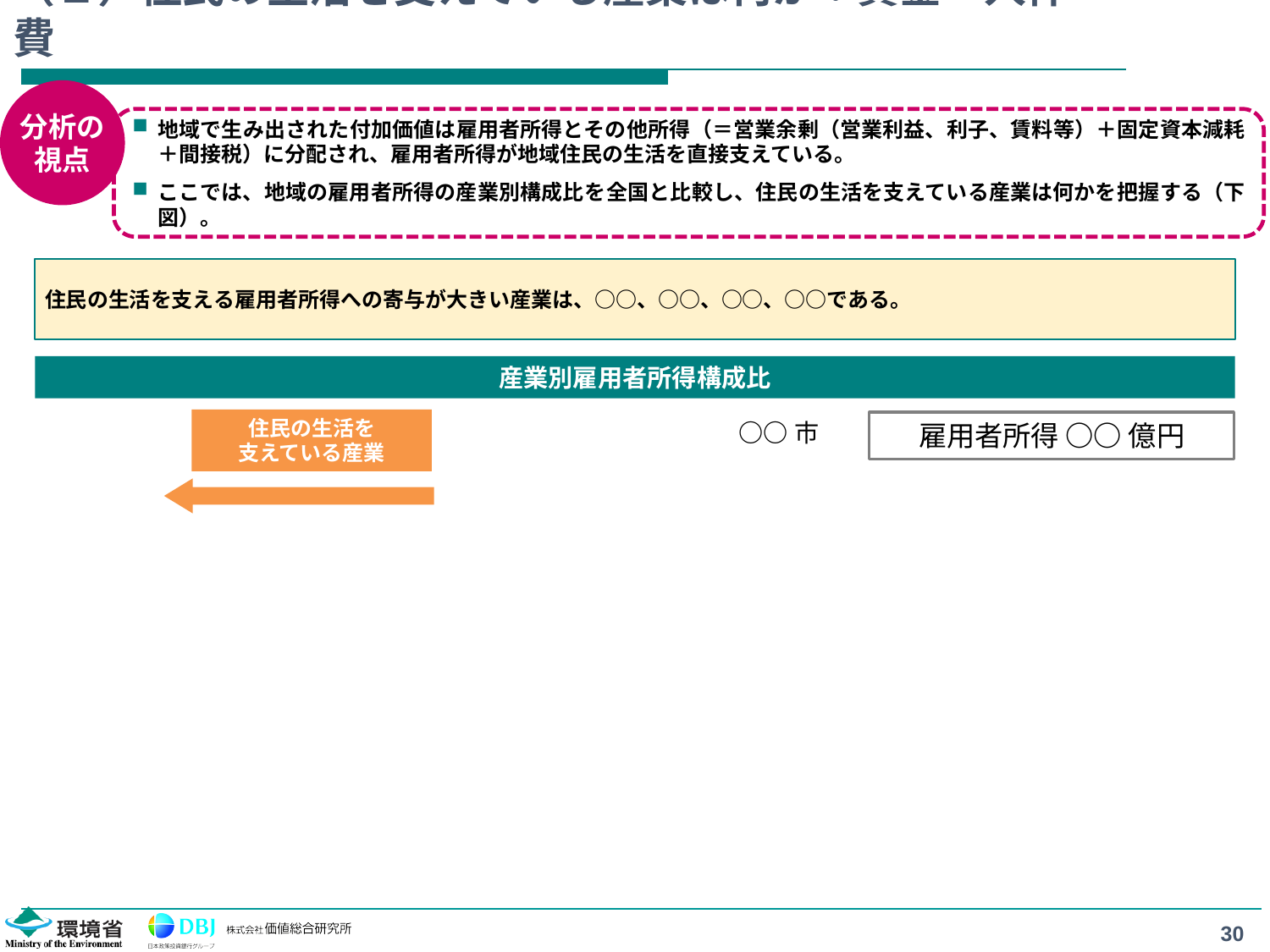

# （１）住民の生活を支えている産業は何か：賃金・人件費
分析の
視点
地域で生み出された付加価値は雇用者所得とその他所得（＝営業余剰（営業利益、利子、賃料等）＋固定資本減耗＋間接税）に分配され、雇用者所得が地域住民の生活を直接支えている。
ここでは、地域の雇用者所得の産業別構成比を全国と比較し、住民の生活を支えている産業は何かを把握する（下図）。

住民の生活を支える雇用者所得への寄与が大きい産業は、○○、○○、○○、○○である。

産業別雇用者所得構成比
住民の生活を
支えている産業
○○市
雇用者所得 ○○ 億円

30